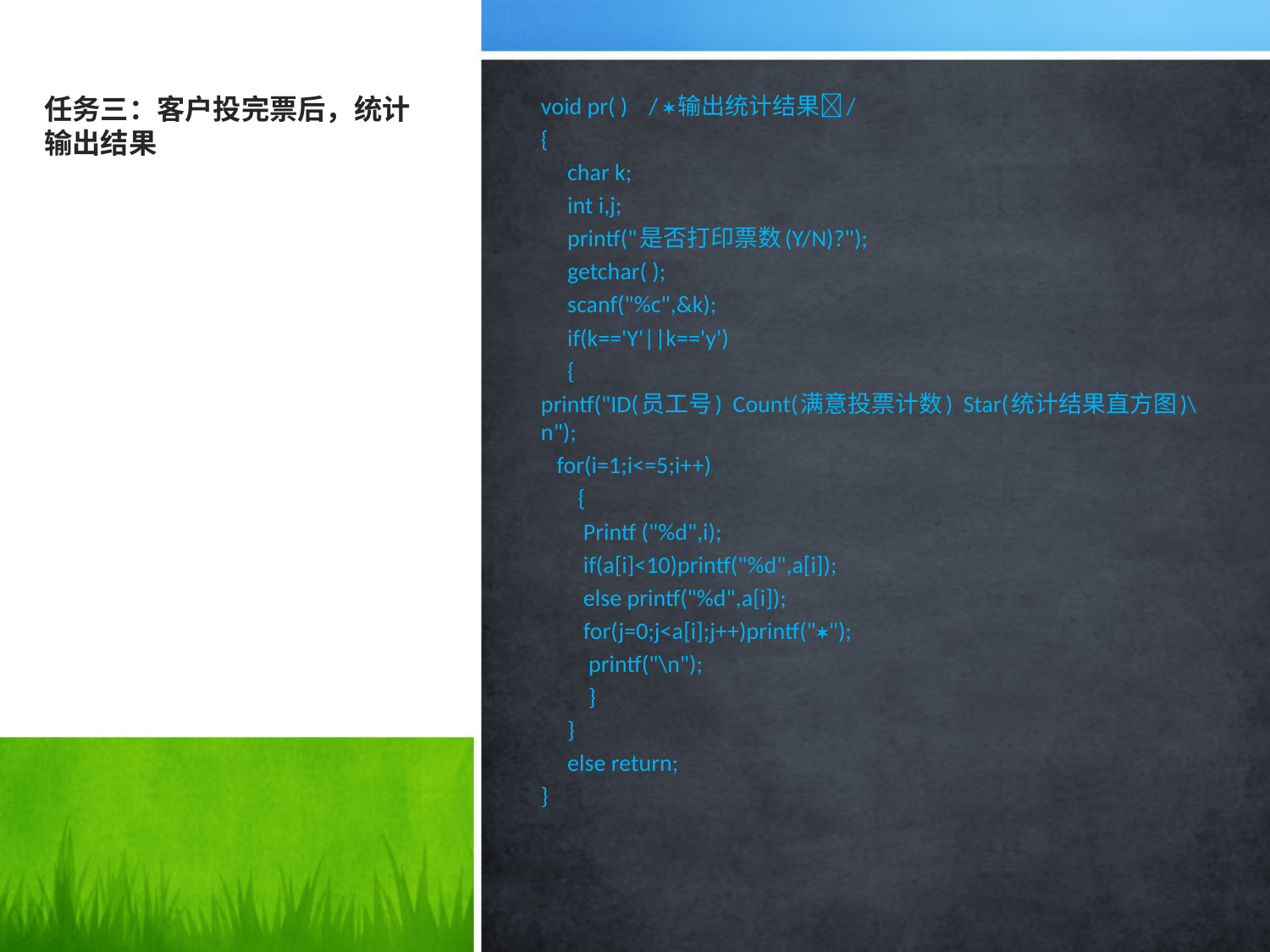

# 任务三：客户投完票后，统计输出结果
void pr( )    / ∗输出统计结果∗/
{
     char k;
     int i,j;
     printf("是否打印票数(Y/N)?");
     getchar( );
     scanf("%c",&k);
     if(k=='Y'||k=='y')
     {
printf("ID(员工号)  Count(满意投票计数)  Star(统计结果直方图)\n");
   for(i=1;i<=5;i++)
       {
        Printf ("%d",i);
        if(a[i]<10)printf("%d",a[i]);
        else printf("%d",a[i]);
        for(j=0;j<a[i];j++)printf("∗");
         printf("\n");
         }
     }
     else return;
}